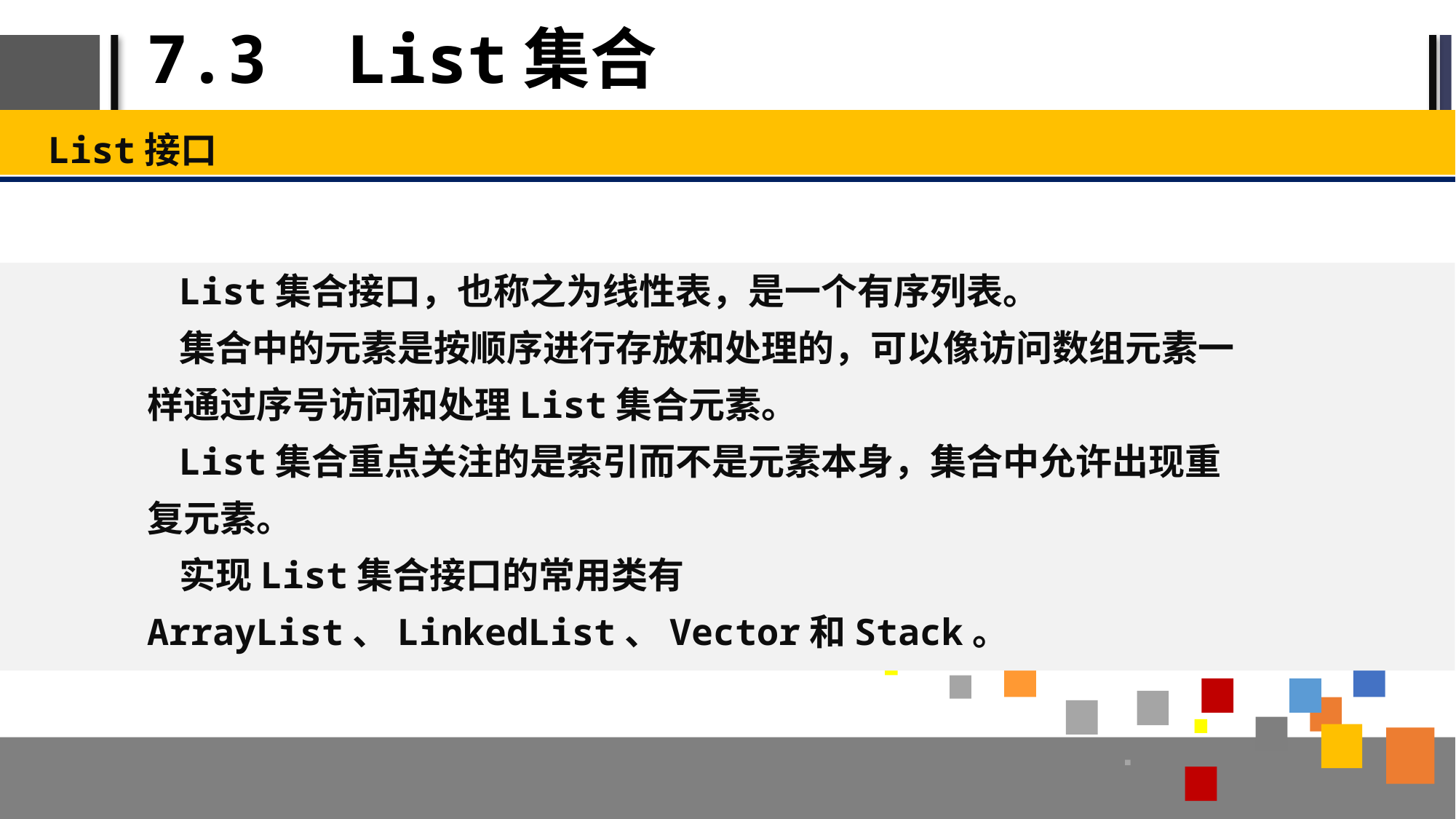

# 7.3  List集合

List接口

List集合接口，也称之为线性表，是一个有序列表。
集合中的元素是按顺序进行存放和处理的，可以像访问数组元素一样通过序号访问和处理List集合元素。
List集合重点关注的是索引而不是元素本身，集合中允许出现重复元素。
实现List集合接口的常用类有ArrayList、LinkedList、Vector和Stack。